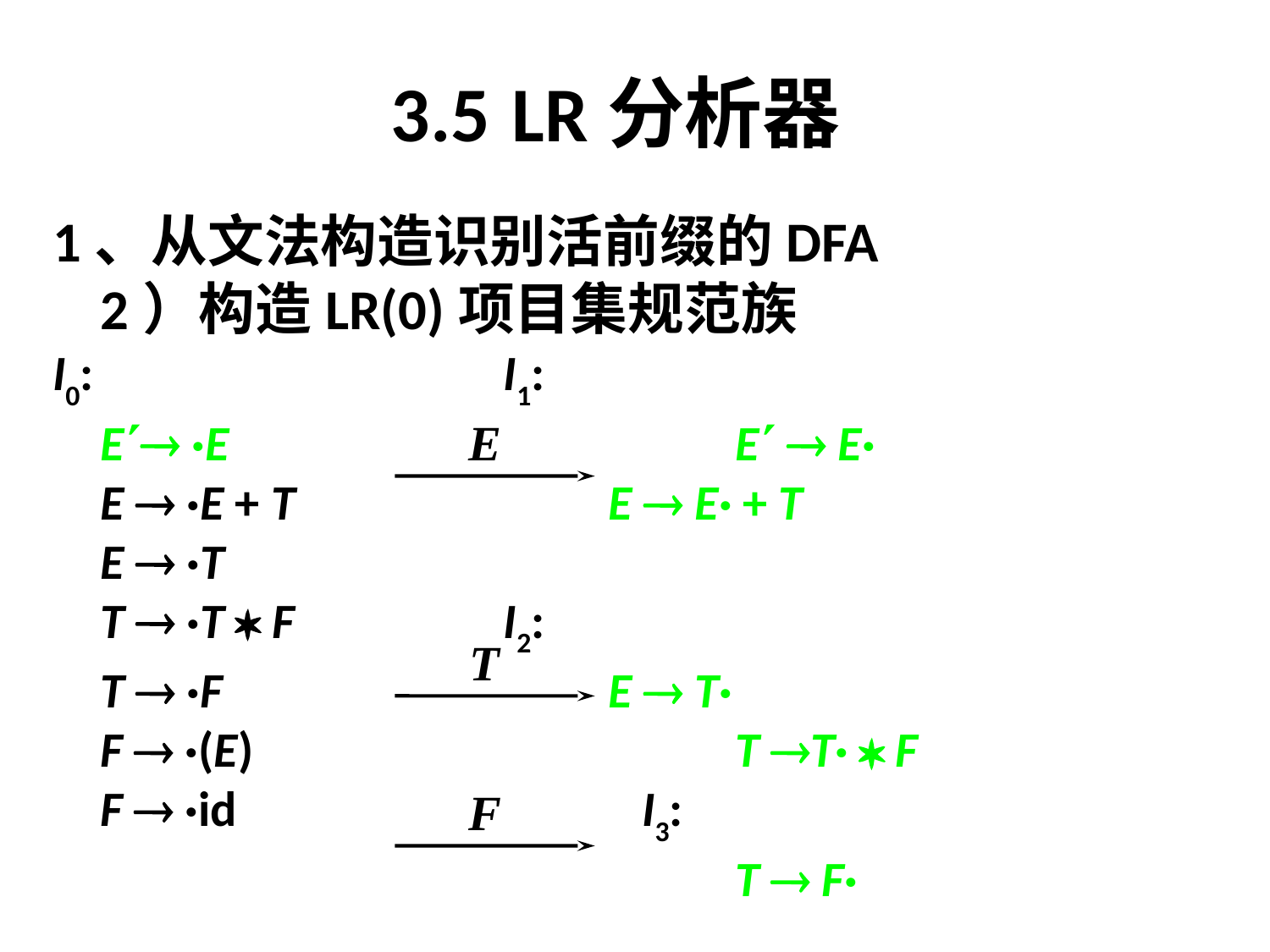

# 3.5 LR分析器
1、从文法构造识别活前缀的DFA
	2）构造LR(0)项目集规范族
I0:				  I1:
	E′→ ·E				E′ → E·
	E → ·E + T 			E → E· + T
	E → ·T
	T → ·T ∗ F		  I2:
	T → ·F				E → T·
	F → ·(E)				T →T· ∗ F
	F → ·id			   I3:
						T → F·
E

T

F